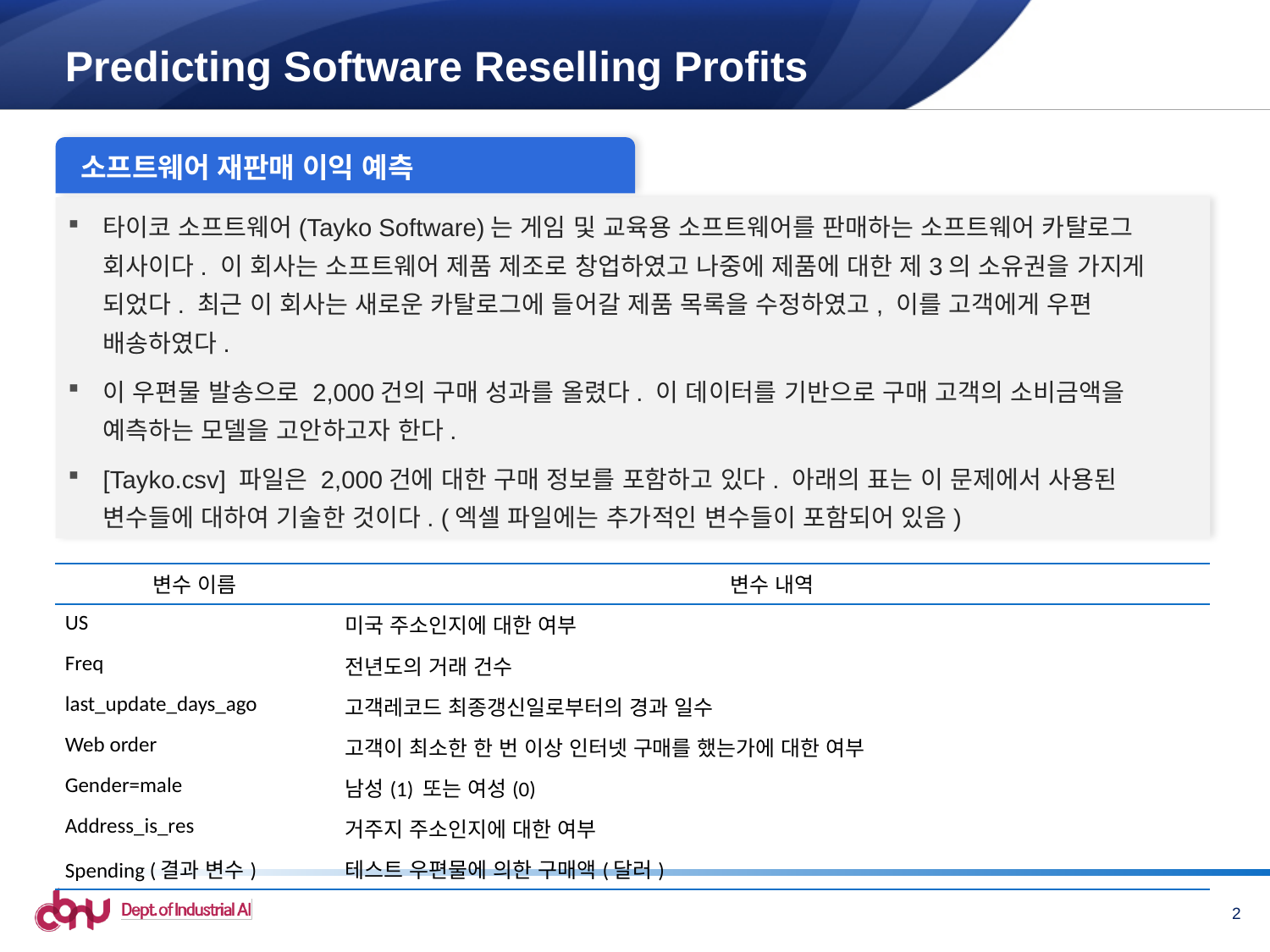

# Predicting Software Reselling Profits
소프트웨어 재판매 이익 예측
타이코 소프트웨어(Tayko Software)는 게임 및 교육용 소프트웨어를 판매하는 소프트웨어 카탈로그 회사이다. 이 회사는 소프트웨어 제품 제조로 창업하였고 나중에 제품에 대한 제3의 소유권을 가지게 되었다. 최근 이 회사는 새로운 카탈로그에 들어갈 제품 목록을 수정하였고, 이를 고객에게 우편 배송하였다.
이 우편물 발송으로 2,000건의 구매 성과를 올렸다. 이 데이터를 기반으로 구매 고객의 소비금액을 예측하는 모델을 고안하고자 한다.
[Tayko.csv] 파일은 2,000건에 대한 구매 정보를 포함하고 있다. 아래의 표는 이 문제에서 사용된 변수들에 대하여 기술한 것이다. (엑셀 파일에는 추가적인 변수들이 포함되어 있음)

| 변수 이름 | 변수 내역 |
| --- | --- |
| US | 미국 주소인지에 대한 여부 |
| Freq | 전년도의 거래 건수 |
| last\_update\_days\_ago | 고객레코드 최종갱신일로부터의 경과 일수 |
| Web order | 고객이 최소한 한 번 이상 인터넷 구매를 했는가에 대한 여부 |
| Gender=male | 남성(1) 또는 여성(0) |
| Address\_is\_res | 거주지 주소인지에 대한 여부 |
| Spending (결과 변수) | 테스트 우편물에 의한 구매액(달러) |